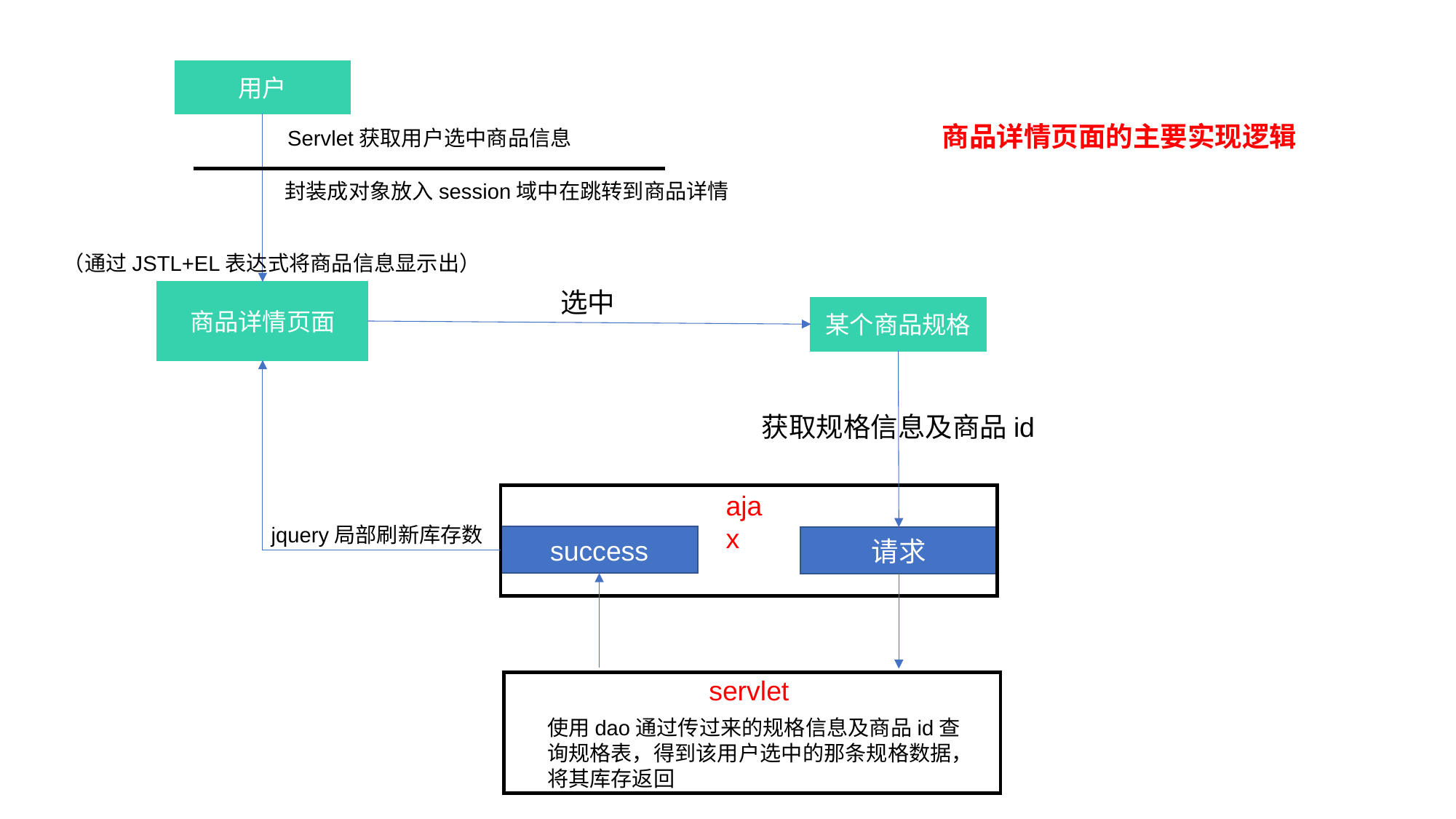

用户
商品详情页面的主要实现逻辑
Servlet获取用户选中商品信息
封装成对象放入session域中在跳转到商品详情
（通过JSTL+EL表达式将商品信息显示出）
选中
商品详情页面
某个商品规格
获取规格信息及商品id
ajax

jquery局部刷新库存数
success
请求
servlet

使用dao通过传过来的规格信息及商品id查询规格表，得到该用户选中的那条规格数据，将其库存返回